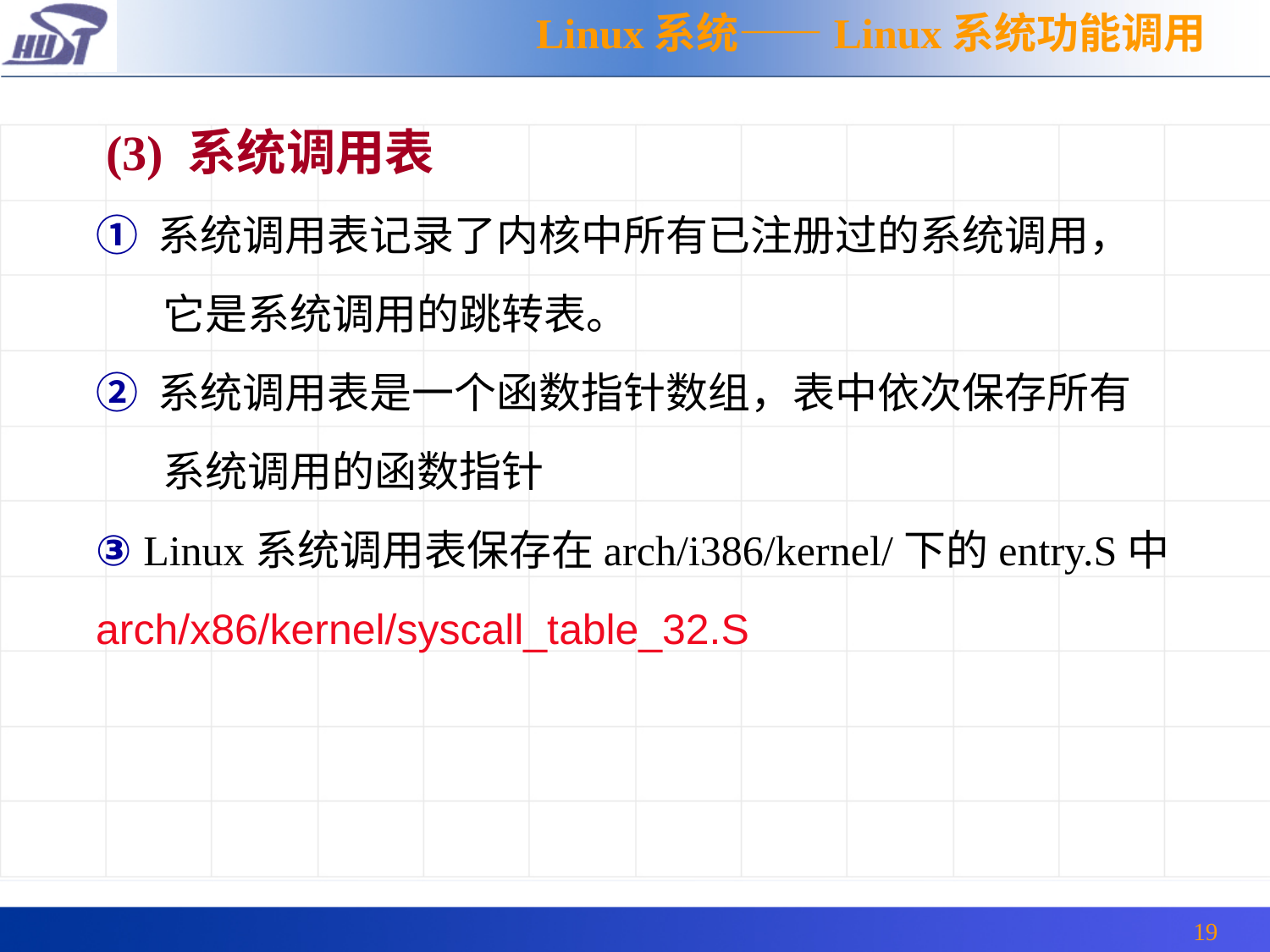

Linux系统——Linux系统功能调用
      (3) 系统调用表
① 系统调用表记录了内核中所有已注册过的系统调用，
      它是系统调用的跳转表。
② 系统调用表是一个函数指针数组，表中依次保存所有
      系统调用的函数指针
③ Linux系统调用表保存在arch/i386/kernel/下的entry.S中
arch/x86/kernel/syscall_table_32.S
19